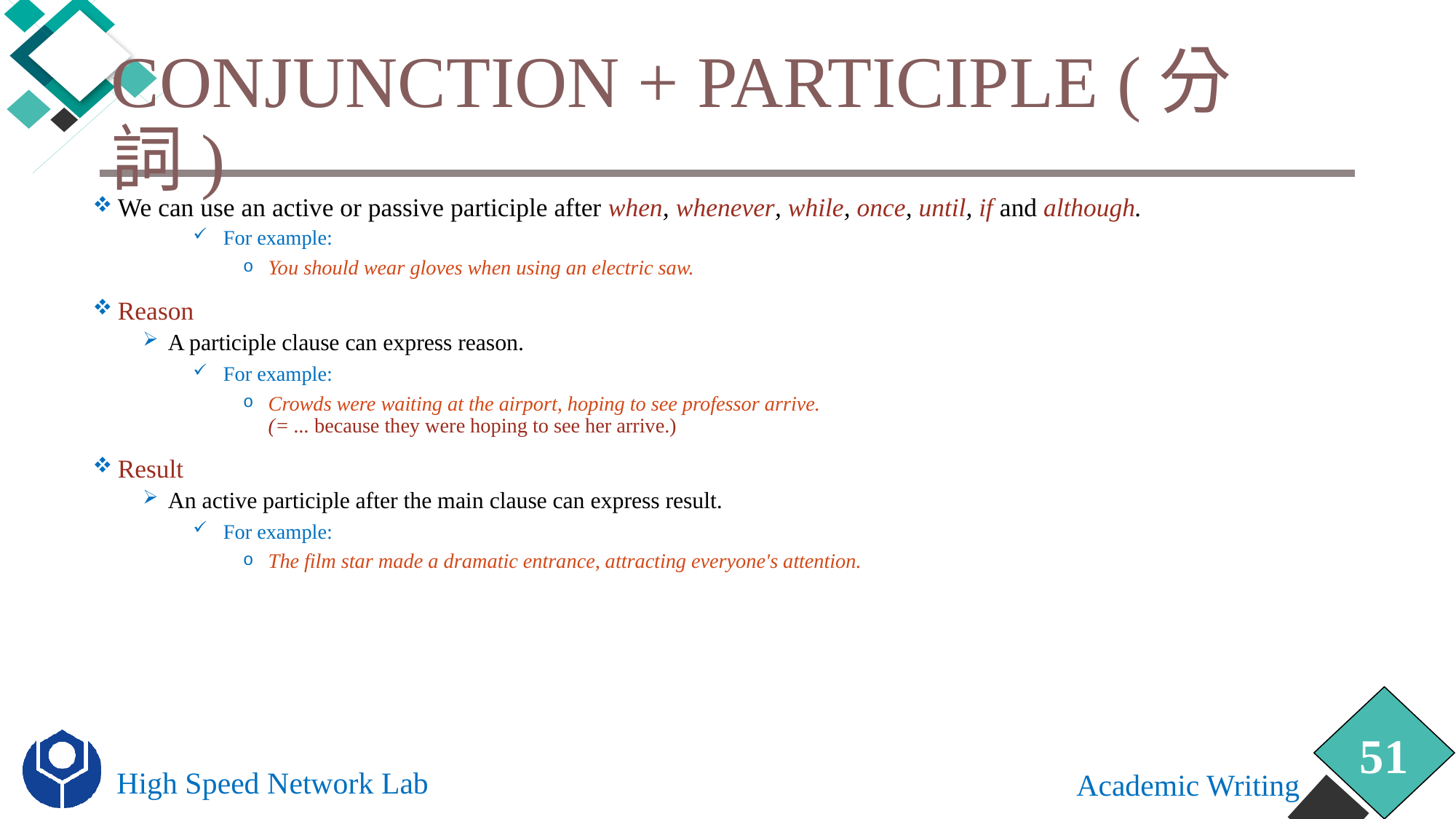

# Conjunction + participle (分詞)
We can use an active or passive participle after when, whenever, while, once, until, if and although.
 For example:
You should wear gloves when using an electric saw.
Reason
A participle clause can express reason.
 For example:
Crowds were waiting at the airport, hoping to see professor arrive.
(= ... because they were hoping to see her arrive.)
Result
An active participle after the main clause can express result.
 For example:
The film star made a dramatic entrance, attracting everyone's attention.